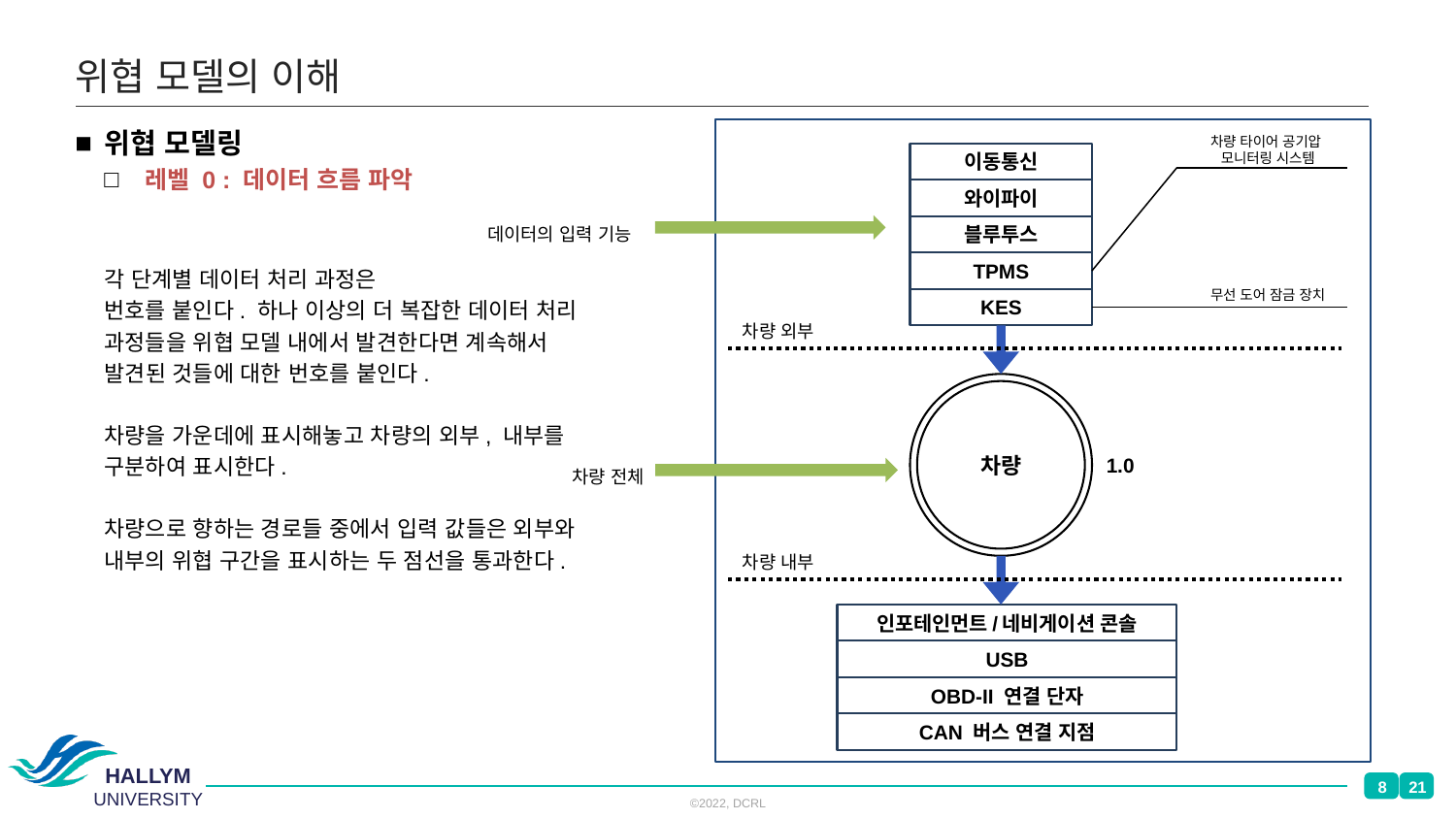

# 위협 모델의 이해
위협 모델링
 레벨 0 : 데이터 흐름 파악

각 단계별 데이터 처리 과정은
번호를 붙인다. 하나 이상의 더 복잡한 데이터 처리
과정들을 위협 모델 내에서 발견한다면 계속해서
발견된 것들에 대한 번호를 붙인다.

차량을 가운데에 표시해놓고 차량의 외부, 내부를
구분하여 표시한다.

차량으로 향하는 경로들 중에서 입력 값들은 외부와
내부의 위협 구간을 표시하는 두 점선을 통과한다.

차량 타이어 공기압
모니터링 시스템
이동통신
와이파이

데이터의 입력 기능
블루투스
TPMS
무선 도어 잠금 장치
KES
차량 외부

차량
1.0

차량 전체
차량 내부

인포테인먼트/네비게이션 콘솔
USB
OBD-II 연결 단자
CAN 버스 연결 지점